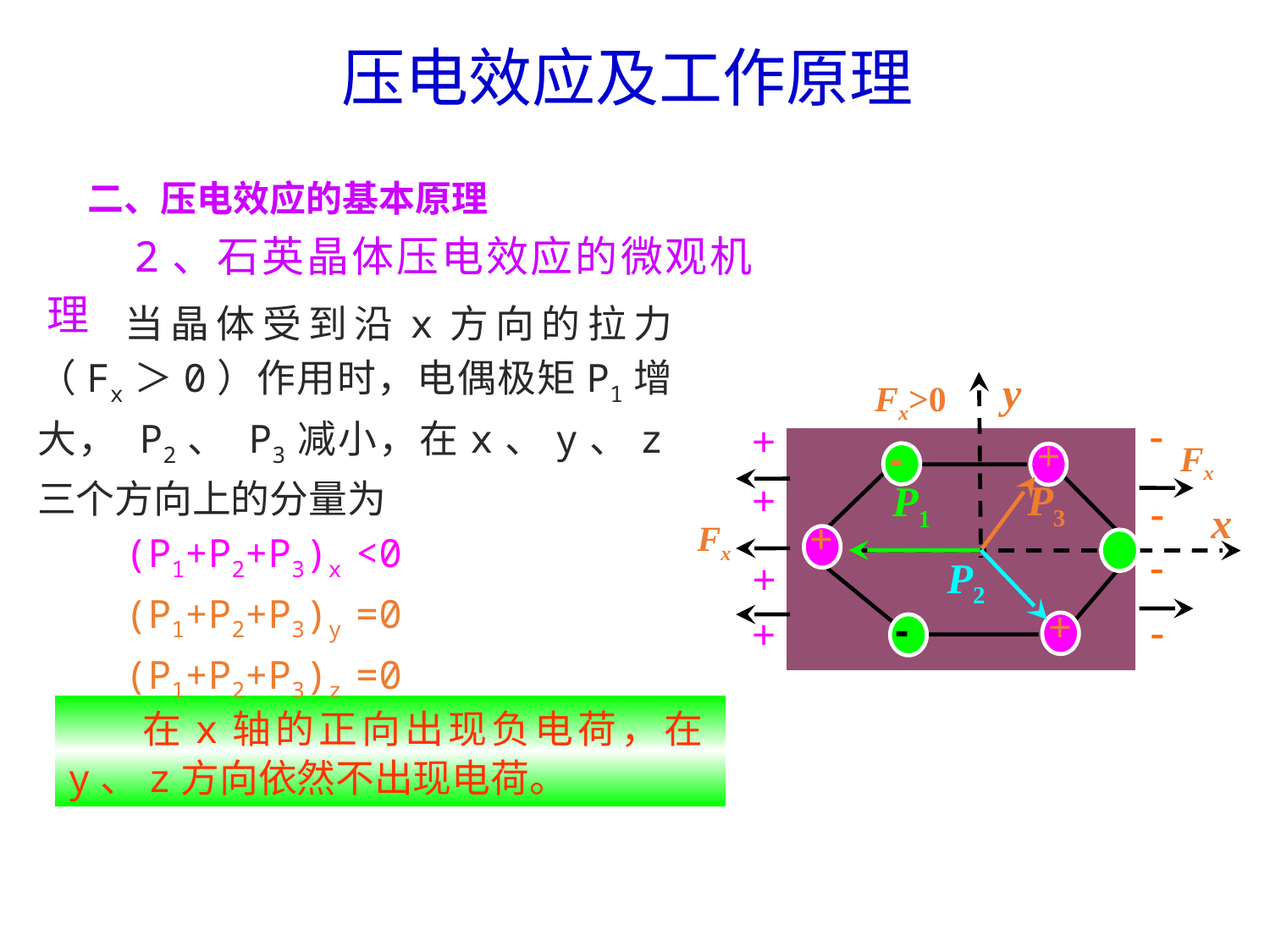

压电效应及工作原理
二、压电效应的基本原理
2、石英晶体压电效应的微观机理
当晶体受到沿x方向的拉力（Fx＞0）作用时，电偶极矩P1增大， P2、 P3减小，在x、y、z三个方向上的分量为
(P1+P2+P3)x <0
(P1+P2+P3)y =0
(P1+P2+P3)z =0
y

Fx>0
-
+
+

-
Fx

+

P3
P1

-

x
+
Fx

-

P2
+

+
-
-
+

在x轴的正向出现负电荷，在y、z方向依然不出现电荷。